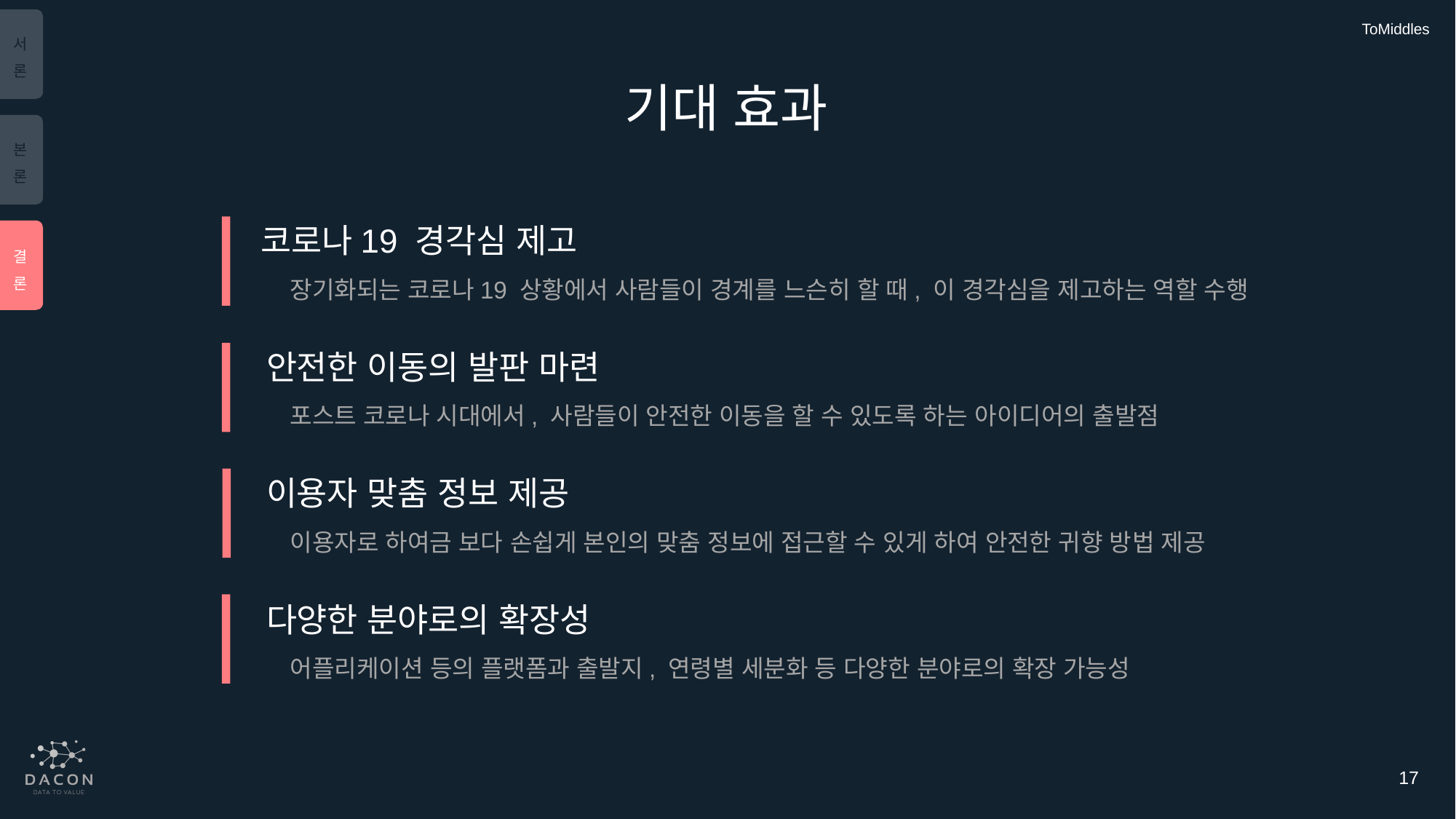

기대 효과
   코로나19 경각심 제고
        장기화되는 코로나19 상황에서 사람들이 경계를 느슨히 할 때, 이 경각심을 제고하는 역할 수행
   안전한 이동의 발판 마련
        포스트 코로나 시대에서, 사람들이 안전한 이동을 할 수 있도록 하는 아이디어의 출발점
   이용자 맞춤 정보 제공
        이용자로 하여금 보다 손쉽게 본인의 맞춤 정보에 접근할 수 있게 하여 안전한 귀향 방법 제공
   다양한 분야로의 확장성
        어플리케이션 등의 플랫폼과 출발지, 연령별 세분화 등 다양한 분야로의 확장 가능성

17